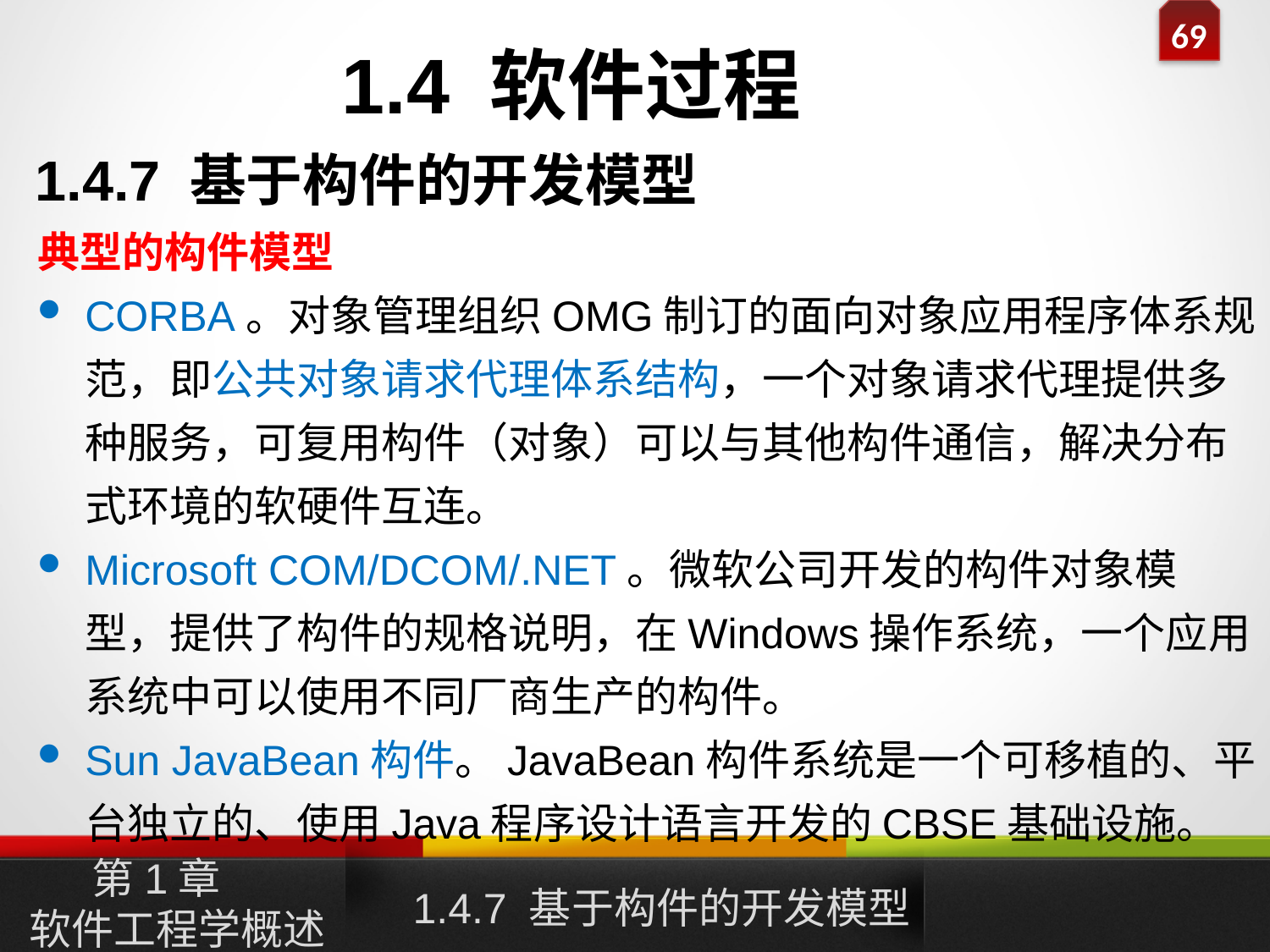

1.4 软件过程
1.4.7 基于构件的开发模型
典型的构件模型
CORBA。对象管理组织OMG制订的面向对象应用程序体系规范，即公共对象请求代理体系结构，一个对象请求代理提供多种服务，可复用构件（对象）可以与其他构件通信，解决分布式环境的软硬件互连。
Microsoft COM/DCOM/.NET。微软公司开发的构件对象模型，提供了构件的规格说明，在Windows操作系统，一个应用系统中可以使用不同厂商生产的构件。
Sun JavaBean构件。JavaBean构件系统是一个可移植的、平台独立的、使用Java程序设计语言开发的CBSE基础设施。
1.4.7 基于构件的开发模型